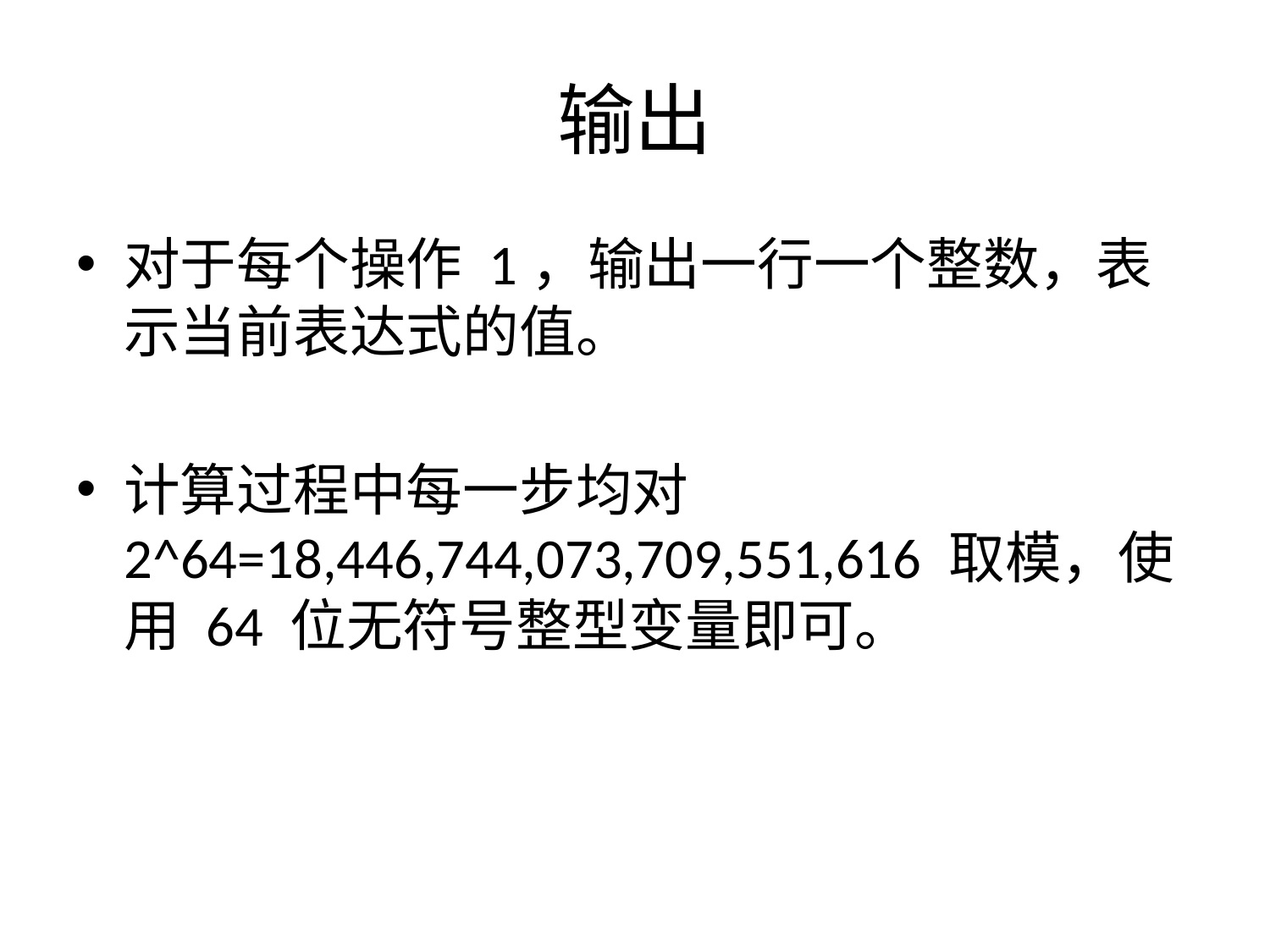

# 输出
对于每个操作 1，输出一行一个整数，表示当前表达式的值。

计算过程中每一步均对 2^64=18,446,744,073,709,551,616 取模，使用 64 位无符号整型变量即可。